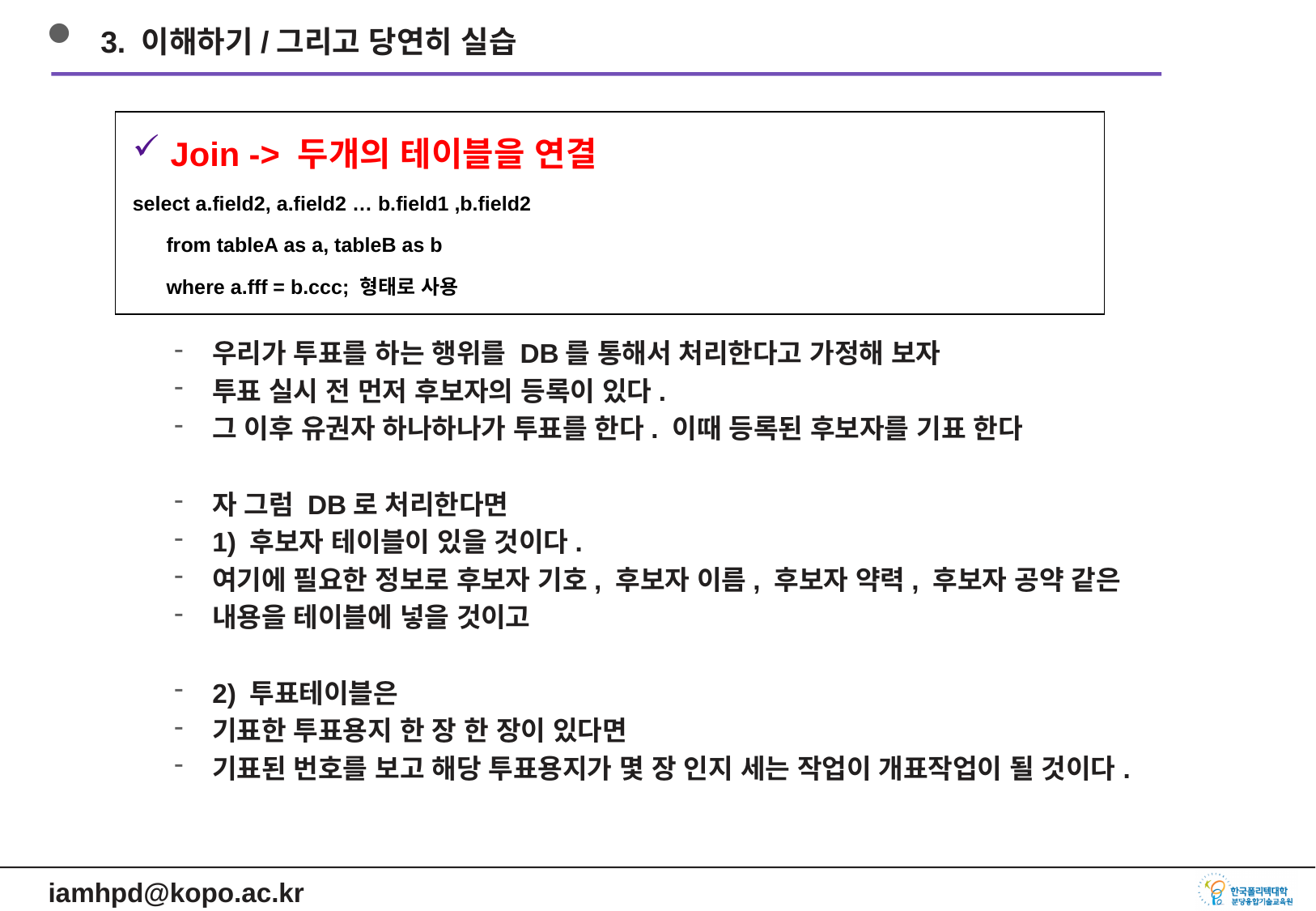

3. 이해하기/그리고 당연히 실습
Join -> 두개의 테이블을 연결
select a.field2, a.field2 … b.field1 ,b.field2
      from tableA as a, tableB as b
      where a.fff = b.ccc; 형태로 사용
우리가 투표를 하는 행위를 DB를 통해서 처리한다고 가정해 보자
투표 실시 전 먼저 후보자의 등록이 있다.
그 이후 유권자 하나하나가 투표를 한다. 이때 등록된 후보자를 기표 한다

자 그럼 DB로 처리한다면
1) 후보자 테이블이 있을 것이다.
여기에 필요한 정보로 후보자 기호, 후보자 이름, 후보자 약력, 후보자 공약 같은
내용을 테이블에 넣을 것이고

2) 투표테이블은
기표한 투표용지 한 장 한 장이 있다면
기표된 번호를 보고 해당 투표용지가 몇 장 인지 세는 작업이 개표작업이 될 것이다.